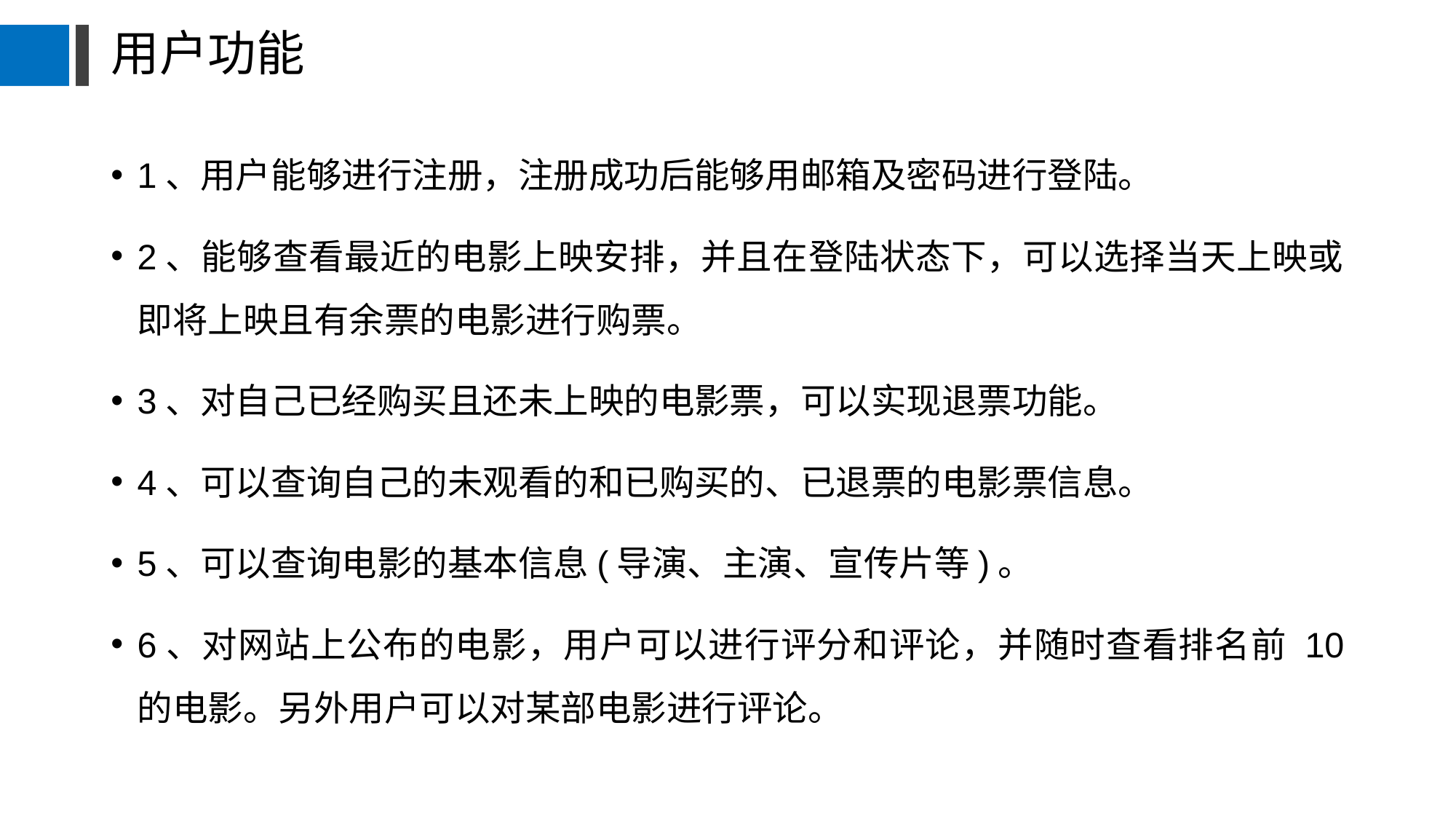

# 用户功能
1、用户能够进行注册，注册成功后能够用邮箱及密码进行登陆。
2、能够查看最近的电影上映安排，并且在登陆状态下，可以选择当天上映或即将上映且有余票的电影进行购票。
3、对自己已经购买且还未上映的电影票，可以实现退票功能。
4、可以查询自己的未观看的和已购买的、已退票的电影票信息。
5、可以查询电影的基本信息(导演、主演、宣传片等)。
6、对网站上公布的电影，用户可以进行评分和评论，并随时查看排名前 10 的电影。另外用户可以对某部电影进行评论。